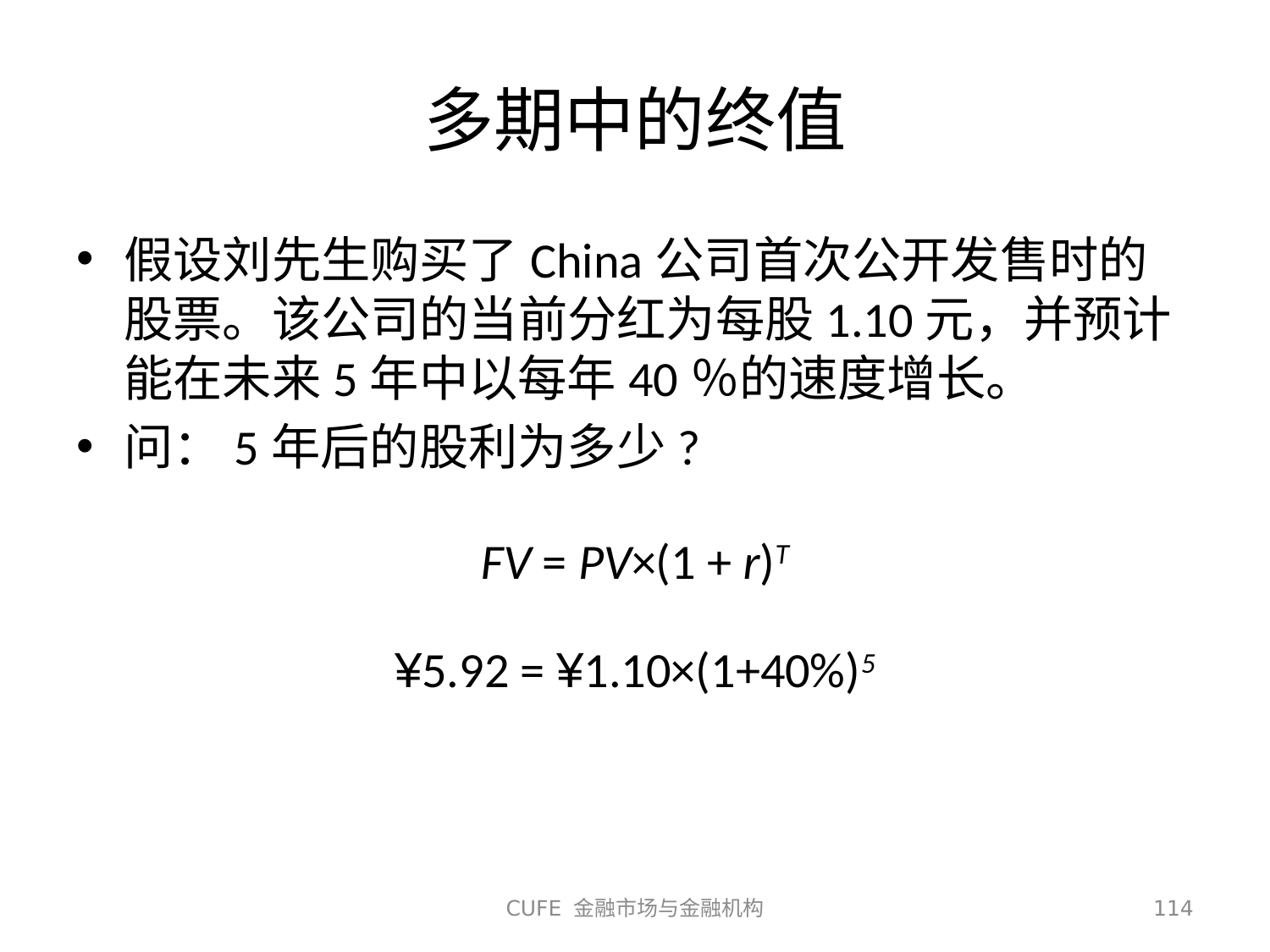

# 多期中的终值
假设刘先生购买了China公司首次公开发售时的股票。该公司的当前分红为每股1.10元，并预计能在未来5年中以每年40％的速度增长。
问：5年后的股利为多少?

FV = PV×(1 + r)T

¥5.92 = ¥1.10×(1+40%)5
CUFE 金融市场与金融机构
114